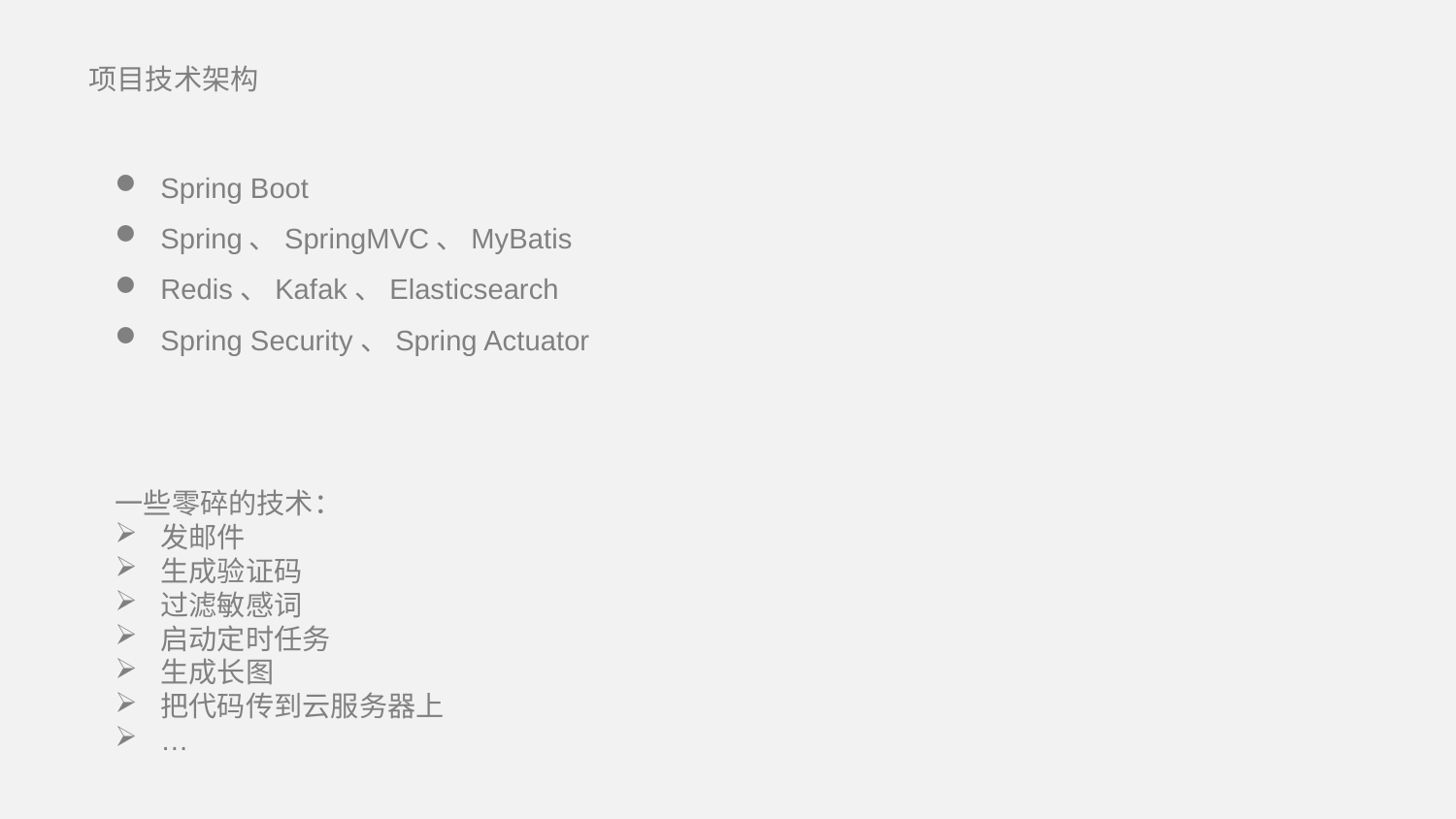

项目技术架构
Spring Boot
Spring、SpringMVC、MyBatis
Redis、Kafak、Elasticsearch
Spring Security、Spring Actuator
一些零碎的技术：
发邮件
生成验证码
过滤敏感词
启动定时任务
生成长图
把代码传到云服务器上
…